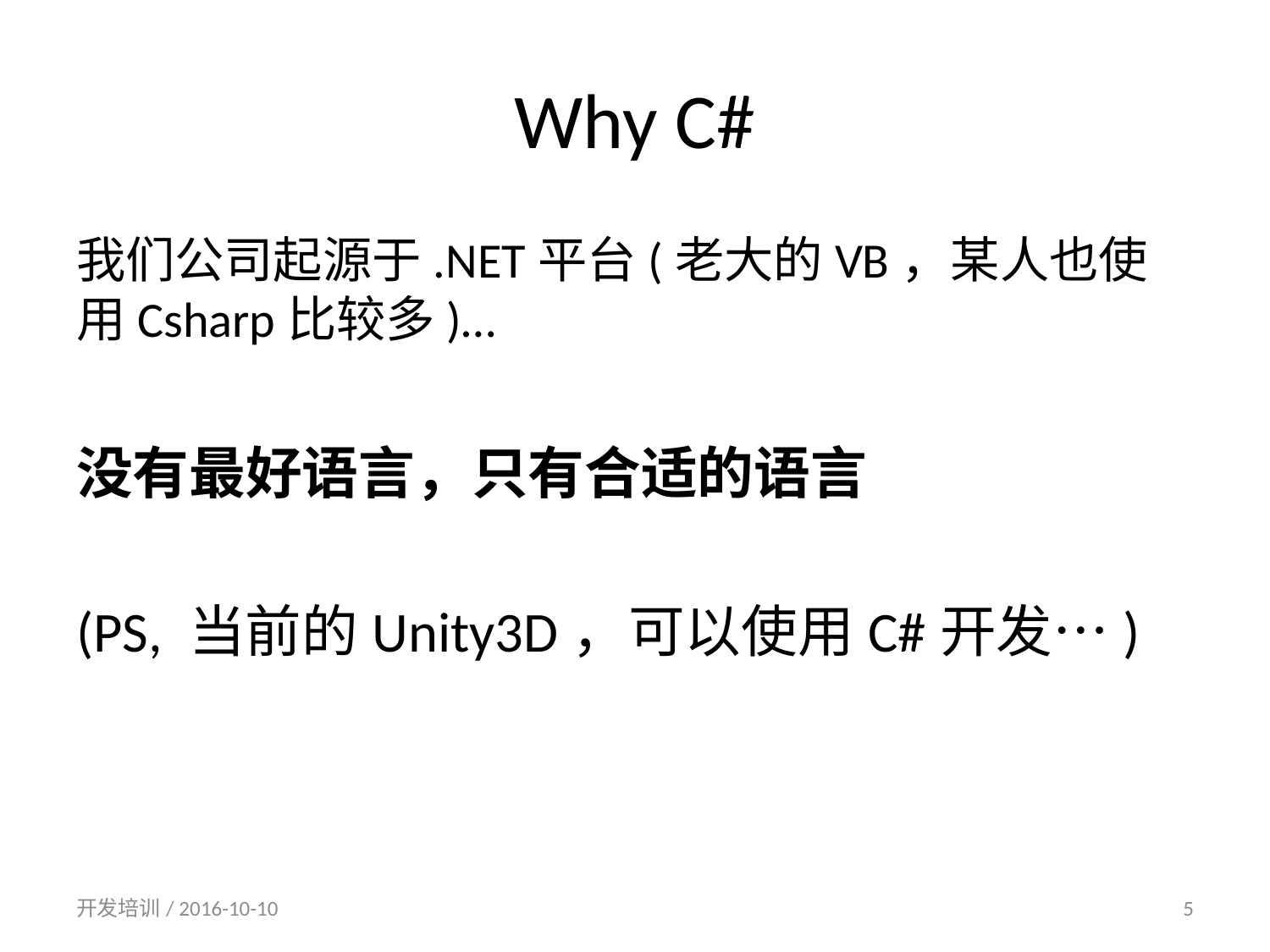

# Why C#
我们公司起源于.NET平台(老大的VB，某人也使用Csharp比较多)…

没有最好语言，只有合适的语言

(PS, 当前的Unity3D，可以使用C#开发…)
开发培训/ 2016-10-10
5